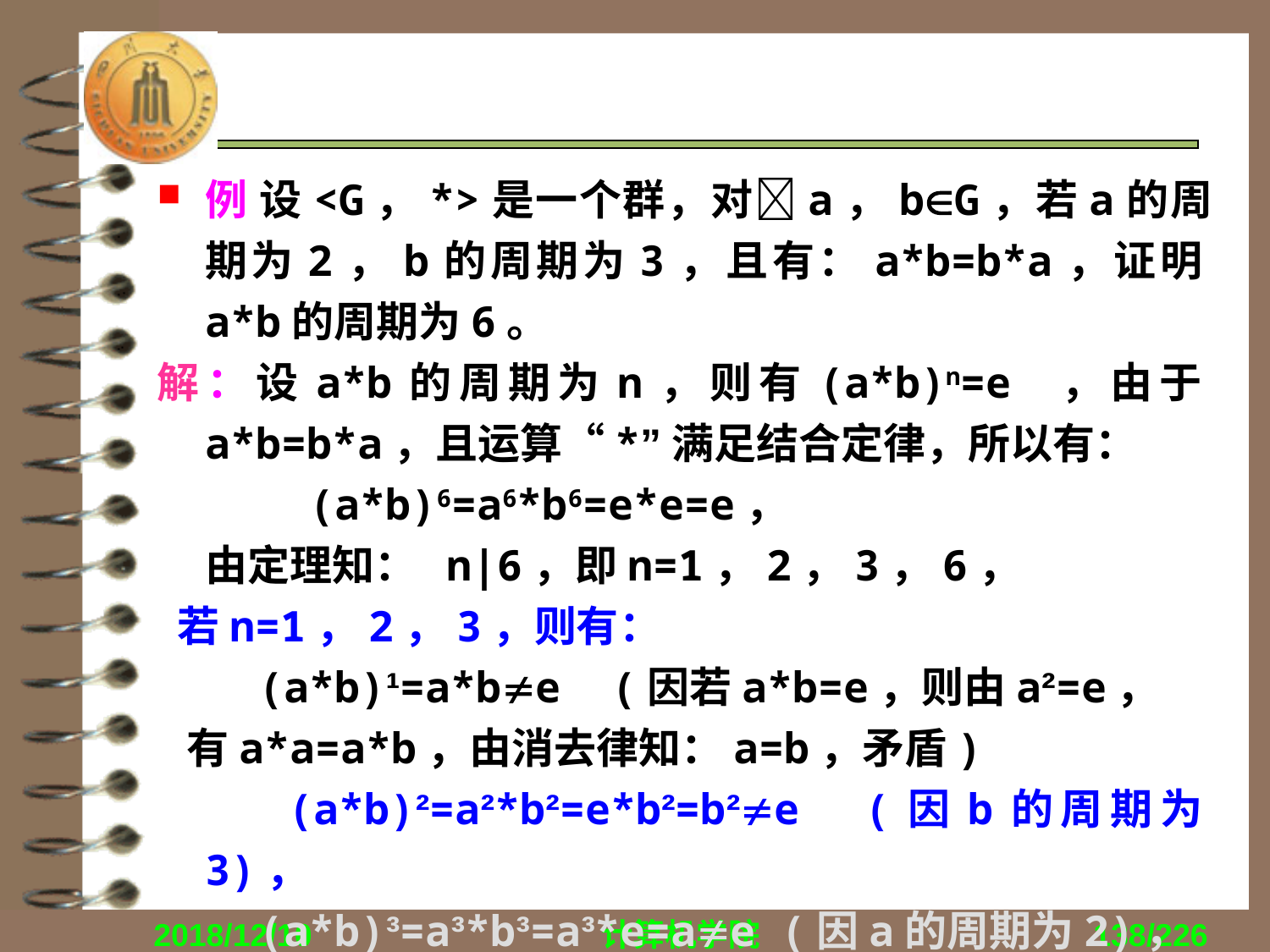

#
例 设<G，*>是一个群，对∀a，b∈G，若a的周期为2，b的周期为3，且有：a*b=b*a，证明a*b的周期为6。
解：设a*b的周期为n，则有(a*b)n=e ，由于a*b=b*a，且运算“*”满足结合定律，所以有：
      (a*b)6=a6*b6=e*e=e，
    由定理知：  n|6，即n=1，2，3，6，
 若n=1，2，3，则有：
    (a*b)¹=a*b≠e  (因若a*b=e，则由a²=e，
  有a*a=a*b，由消去律知：a=b，矛盾)
    (a*b)²=a²*b²=e*b²=b²≠e  (因b的周期为3)，
    (a*b)³=a³*b³=a³*e=a≠e (因a的周期为2)，
     所以，只有当n=6时，才有  (a*b)n=e。
2018/12/10
计算机学院
138/226